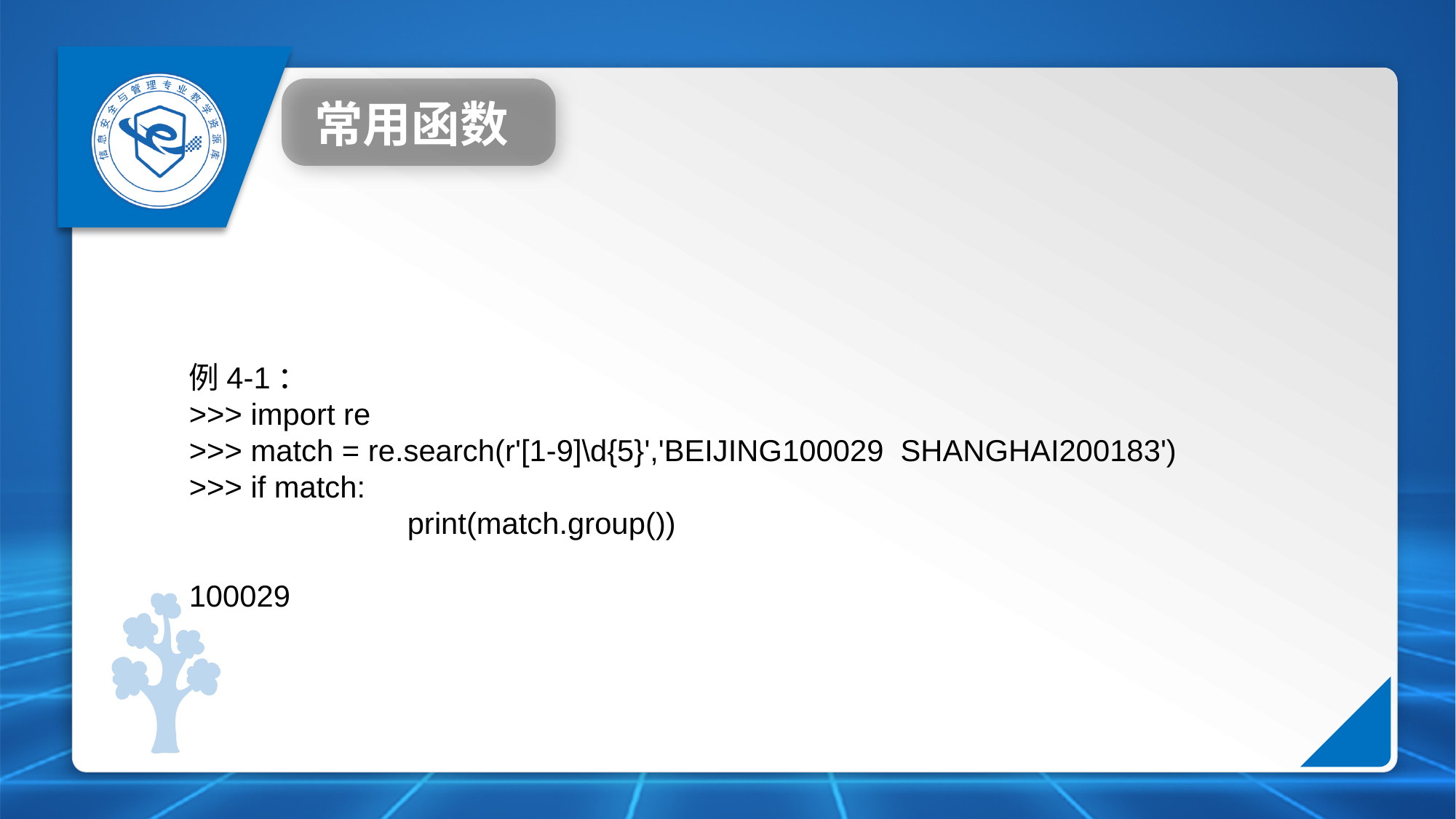

常用函数
例4-1：
>>> import re
>>> match = re.search(r'[1-9]\d{5}','BEIJING100029  SHANGHAI200183')
>>> if match:
		print(match.group())

100029